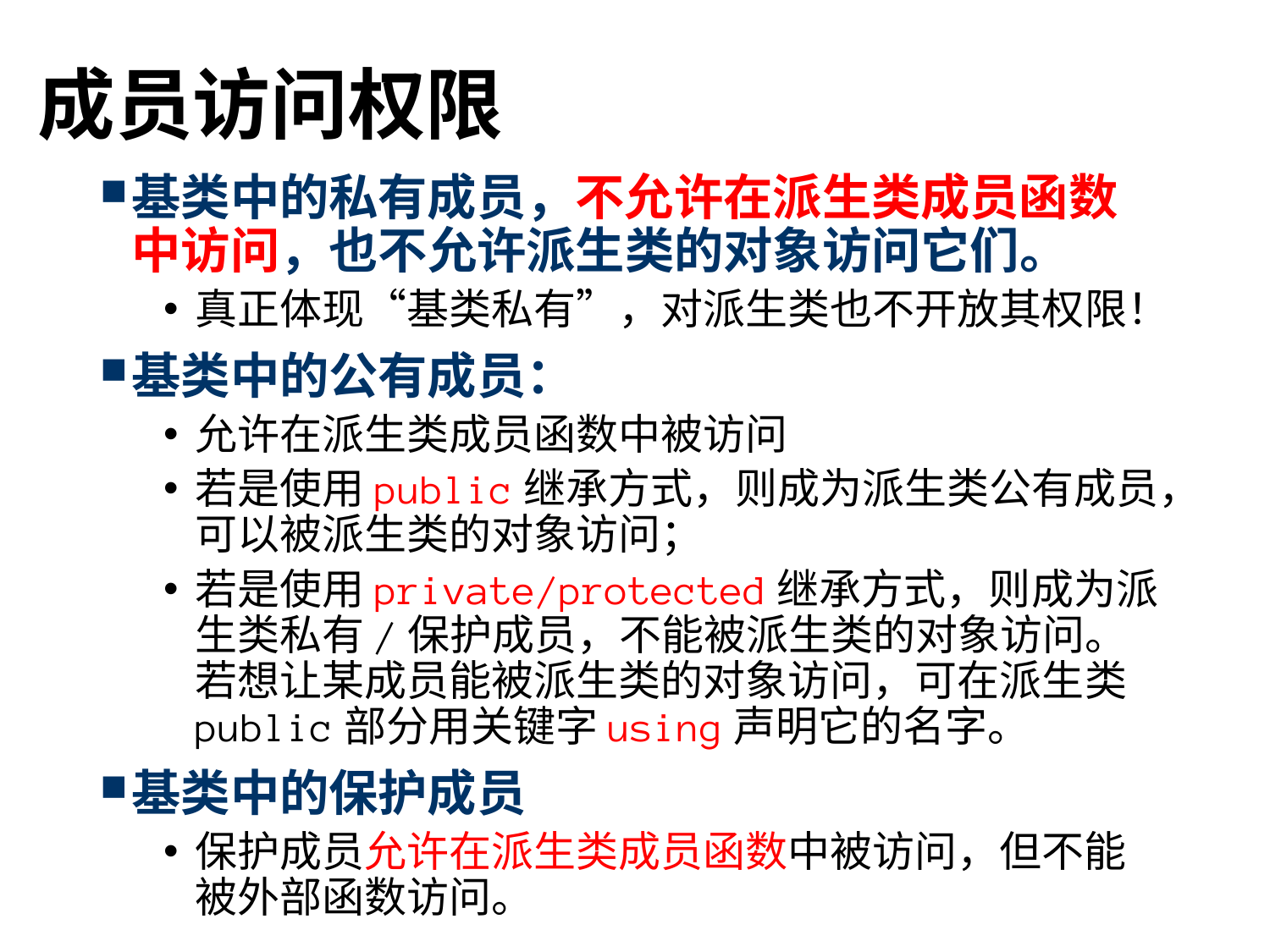

# 成员访问权限
基类中的私有成员，不允许在派生类成员函数中访问，也不允许派生类的对象访问它们。
真正体现“基类私有”，对派生类也不开放其权限！
基类中的公有成员：
允许在派生类成员函数中被访问
若是使用public继承方式，则成为派生类公有成员，可以被派生类的对象访问；
若是使用private/protected继承方式，则成为派生类私有/保护成员，不能被派生类的对象访问。若想让某成员能被派生类的对象访问，可在派生类public部分用关键字using声明它的名字。
基类中的保护成员
保护成员允许在派生类成员函数中被访问，但不能被外部函数访问。